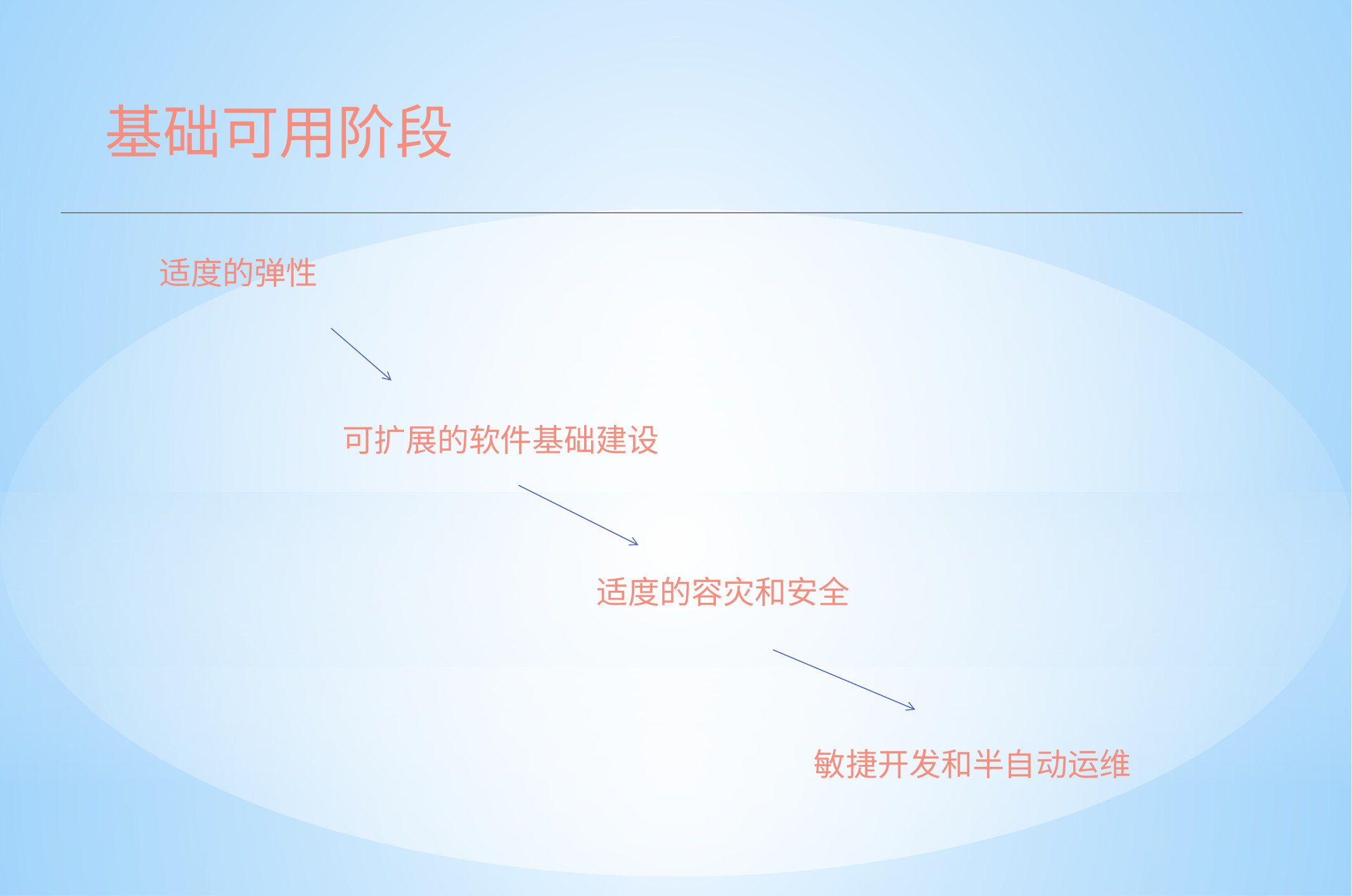

基础可用阶段
适度的弹性
可扩展的软件基础建设
适度的容灾和安全
敏捷开发和半自动运维